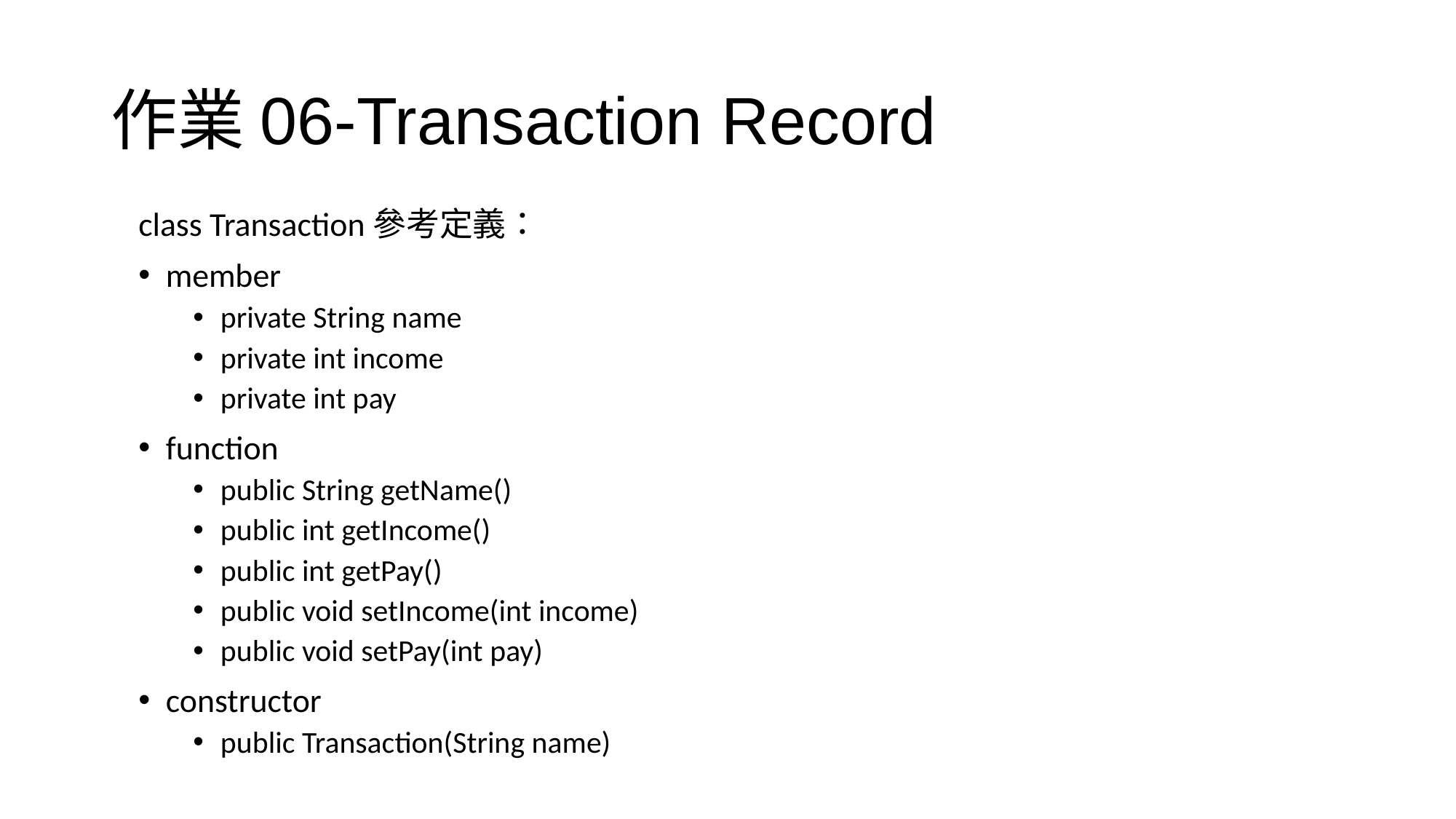

# 作業06-Transaction Record
class Transaction參考定義：
member
private String name
private int income
private int pay
function
public String getName()
public int getIncome()
public int getPay()
public void setIncome(int income)
public void setPay(int pay)
constructor
public Transaction(String name)